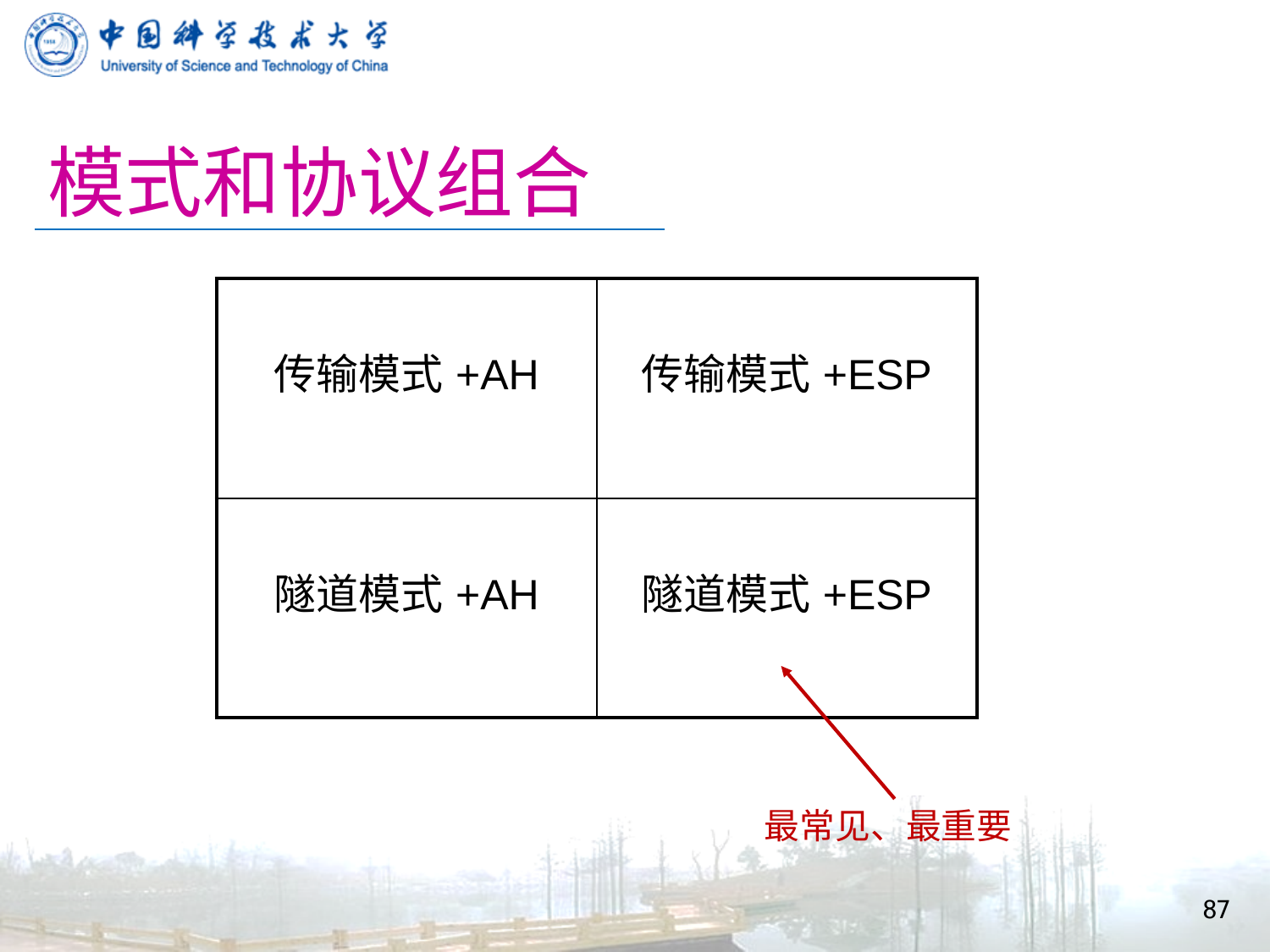

# 模式和协议组合
| 传输模式+AH | 传输模式+ESP |
| --- | --- |
| 隧道模式+AH | 隧道模式+ESP |

最常见、最重要
87